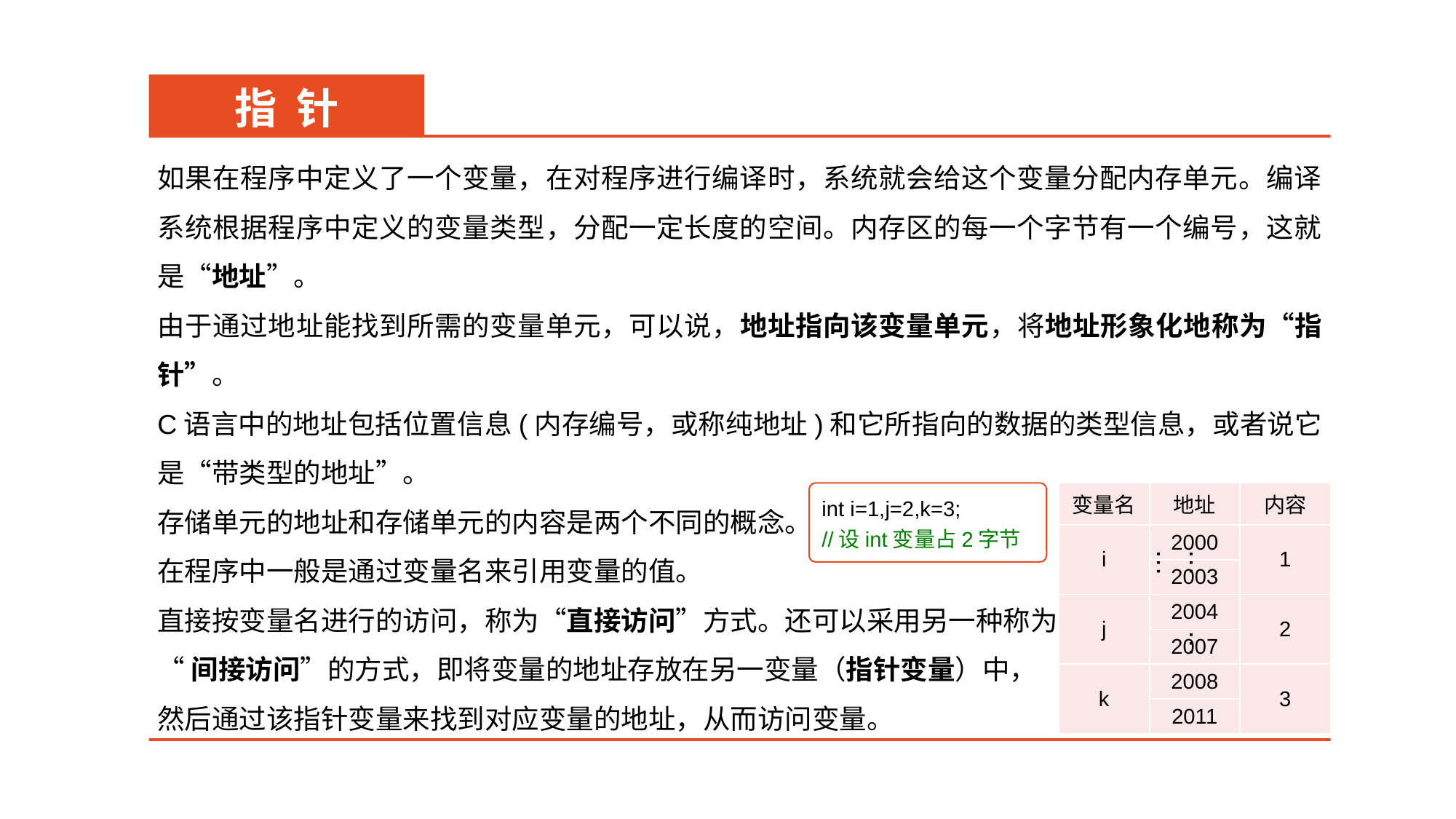

指  针
如果在程序中定义了一个变量，在对程序进行编译时，系统就会给这个变量分配内存单元。编译系统根据程序中定义的变量类型，分配一定长度的空间。内存区的每一个字节有一个编号，这就是“地址”。
由于通过地址能找到所需的变量单元，可以说，地址指向该变量单元，将地址形象化地称为“指针”。
C语言中的地址包括位置信息(内存编号，或称纯地址)和它所指向的数据的类型信息，或者说它是“带类型的地址”。
存储单元的地址和存储单元的内容是两个不同的概念。
在程序中一般是通过变量名来引用变量的值。
直接按变量名进行的访问，称为“直接访问”方式。还可以采用另一种称为
“间接访问”的方式，即将变量的地址存放在另一变量（指针变量）中，
然后通过该指针变量来找到对应变量的地址，从而访问变量。
int i=1,j=2,k=3;
//设int变量占2字节
| 变量名 | 地址 | 内容 |
| --- | --- | --- |
| i | 2000 | 1 |
|  | 2003 |  |
| j | 2004 | 2 |
|  | 2007 |  |
| k | 2008 | 3 |
|  | 2011 |  |
…       …        …